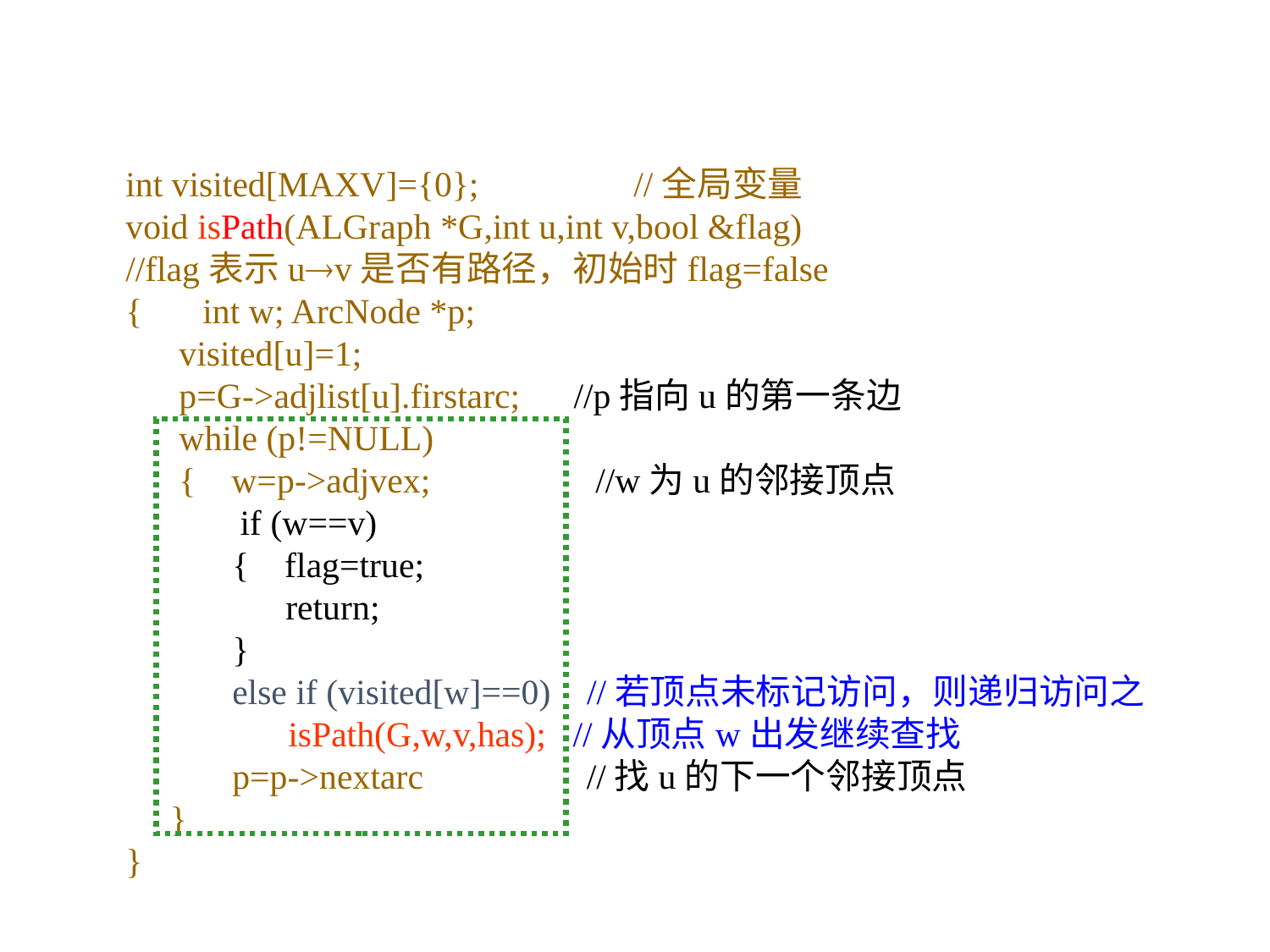

int visited[MAXV]={0};		//全局变量
void isPath(ALGraph *G,int u,int v,bool &flag)
//flag表示u→v是否有路径，初始时flag=false
{　 int w; ArcNode *p;
      visited[u]=1;
      p=G->adjlist[u].firstarc;      //p指向u的第一条边
      while (p!=NULL)
      {    w=p->adjvex;	          //w为u的邻接顶点
　　　if (w==v)
            {    flag=true;
                  return;
            }
            else if (visited[w]==0)    //若顶点未标记访问，则递归访问之
	    isPath(G,w,v,has);   //从顶点w出发继续查找
            p=p->nextarc	         //找u的下一个邻接顶点
     }
}